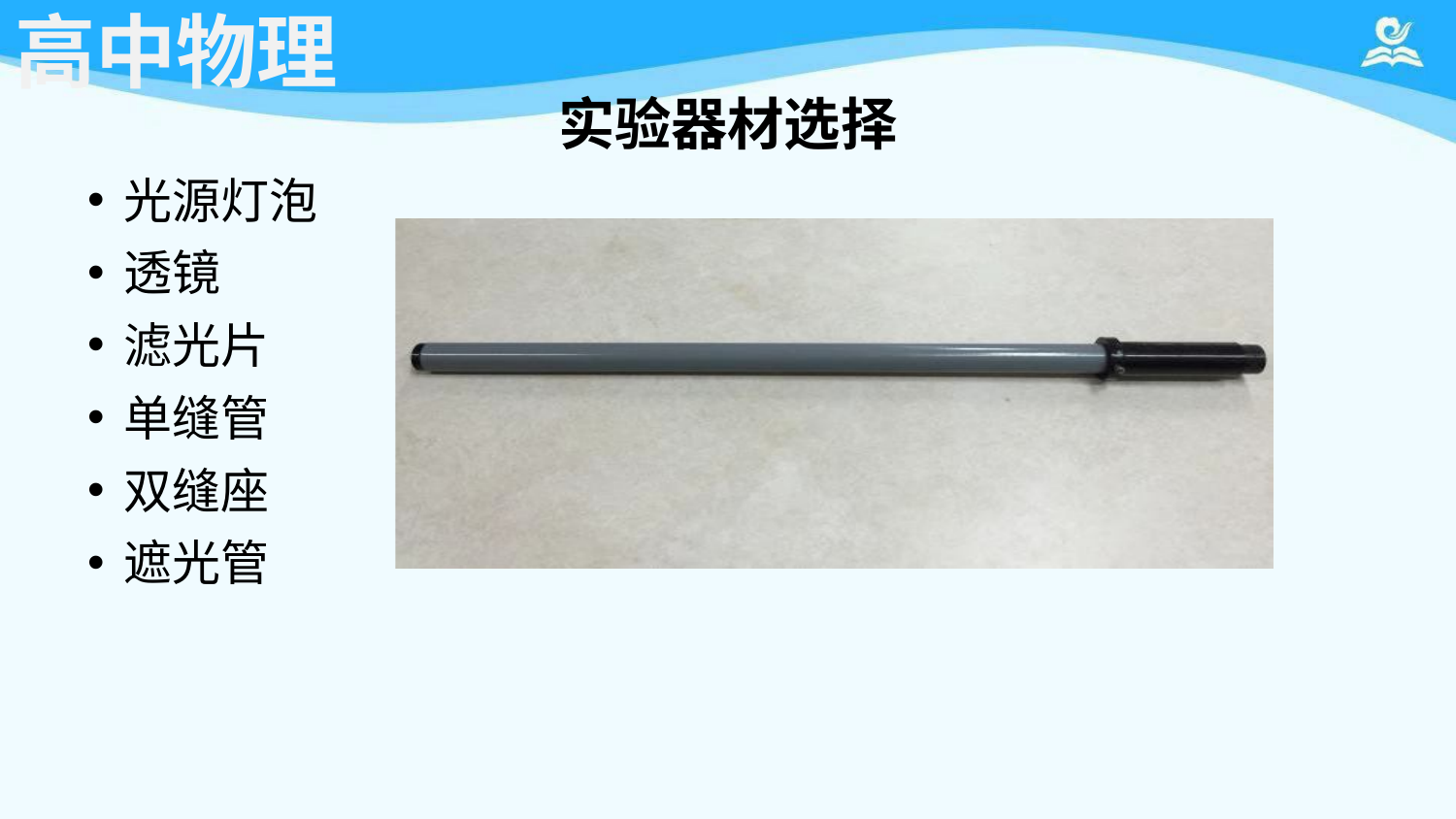

# 高中物理
实验器材选择
光源灯泡
透镜
滤光片
单缝管
双缝座
遮光管